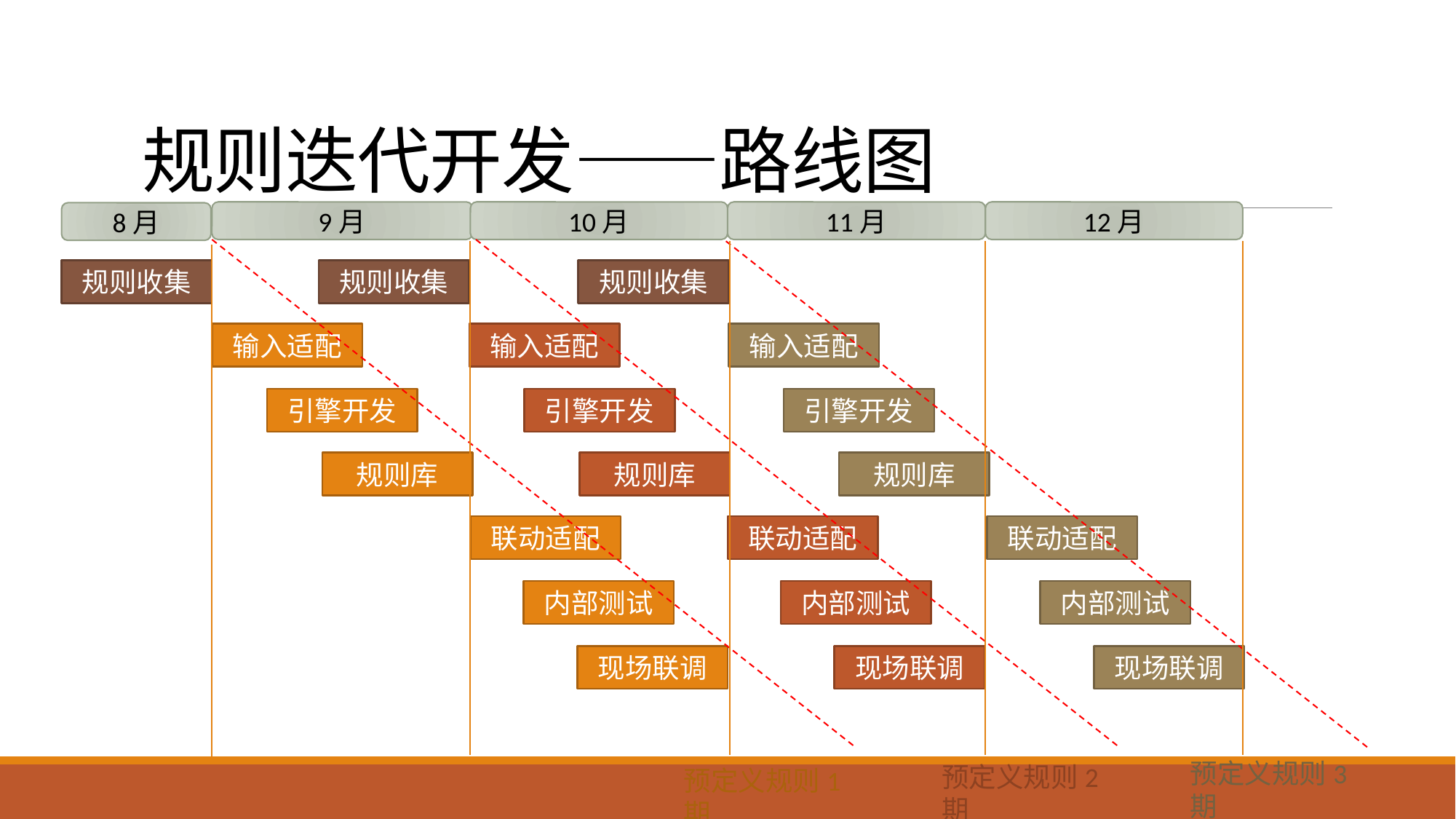

# 规则迭代开发——路线图
9月
10月
11月
12月
8月
规则收集
规则收集
规则收集
输入适配
输入适配
输入适配
引擎开发
引擎开发
引擎开发
规则库
规则库
规则库
联动适配
联动适配
联动适配
内部测试
内部测试
内部测试
现场联调
现场联调
现场联调
预定义规则3期
预定义规则2期
预定义规则1期